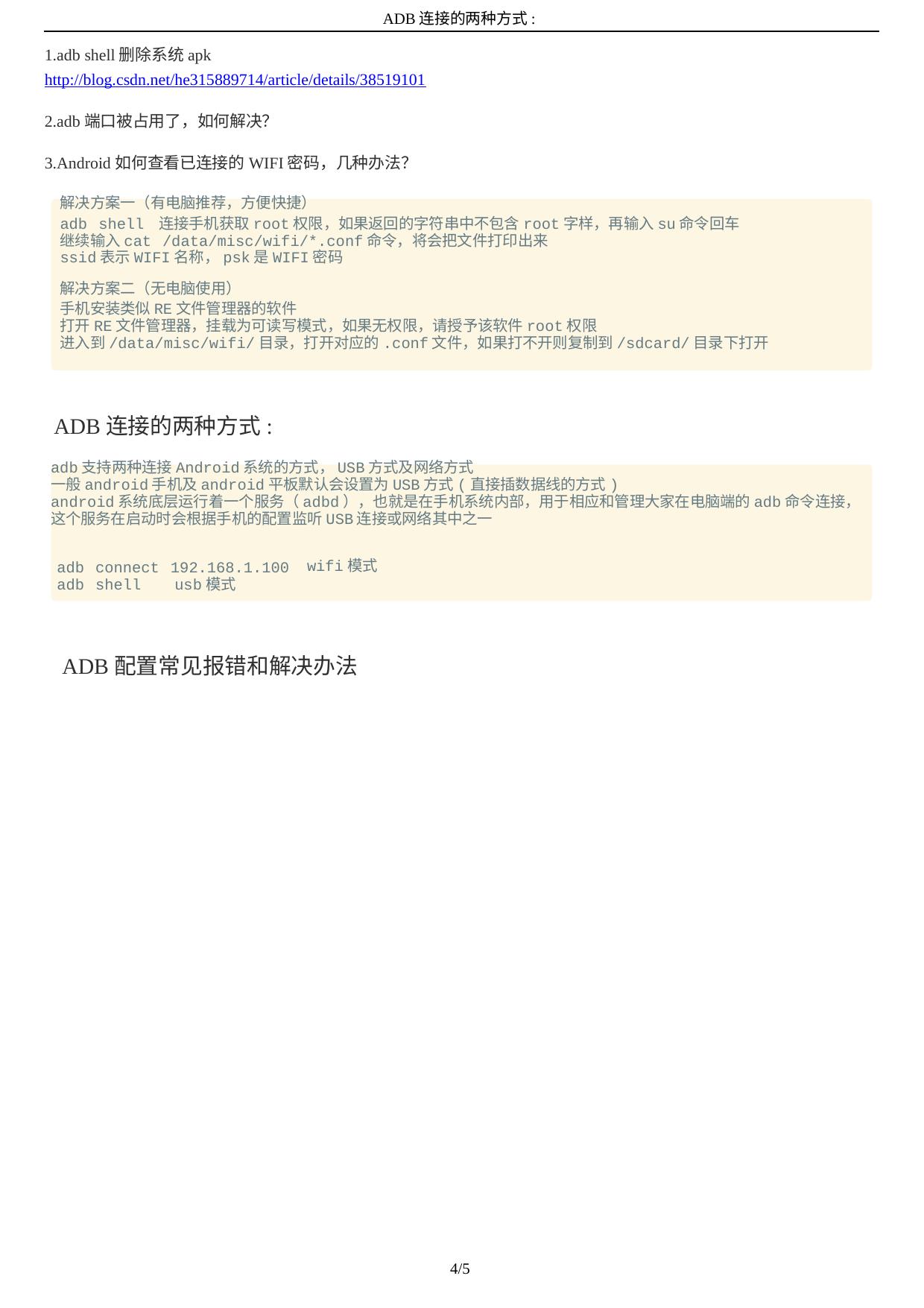

ADB连接的两种⽅式:

1.adb shell删除系统apk
http://blog.csdn.net/he315889714/article/details/38519101

2.adb端⼝被占⽤了，如何解决？

3.Android如何查看已连接的WIFI密码，⼏种办法？

			解决⽅案⼀（有电脑推荐，⽅便快捷）
			adb   shell   连接⼿机获取root权限，如果返回的字符串中不包含root字样，再输⼊su命令回车
			继续输⼊cat   /data/misc/wifi/*.conf命令，将会把⽂件打印出来
			ssid表⽰WIFI名称，psk是WIFI密码

			解决⽅案⼆（⽆电脑使⽤）
			⼿机安装类似RE⽂件管理器的软件
			打开RE⽂件管理器，挂载为可读写模式，如果⽆权限，请授予该软件root权限
			进⼊到/data/misc/wifi/⽬录，打开对应的.conf⽂件，如果打不开则复制到/sdcard/⽬录下打开

		ADB连接的两种⽅式:

	adb⽀持两种连接Android系统的⽅式，USB⽅式及⽹络⽅式
	⼀般android⼿机及android平板默认会设置为USB⽅式(直接插数据线的⽅式)
	android系统底层运⾏着⼀个服务（adbd），也就是在⼿机系统内部，⽤于相应和管理⼤家在电脑端的adb命令连接，
	这个服务在启动时会根据⼿机的配置监听USB连接或⽹络其中之⼀

wifi模式
adb   connect   192.168.1.100
adb   shell         usb模式
ADB配置常见报错和解决办法

	4/5